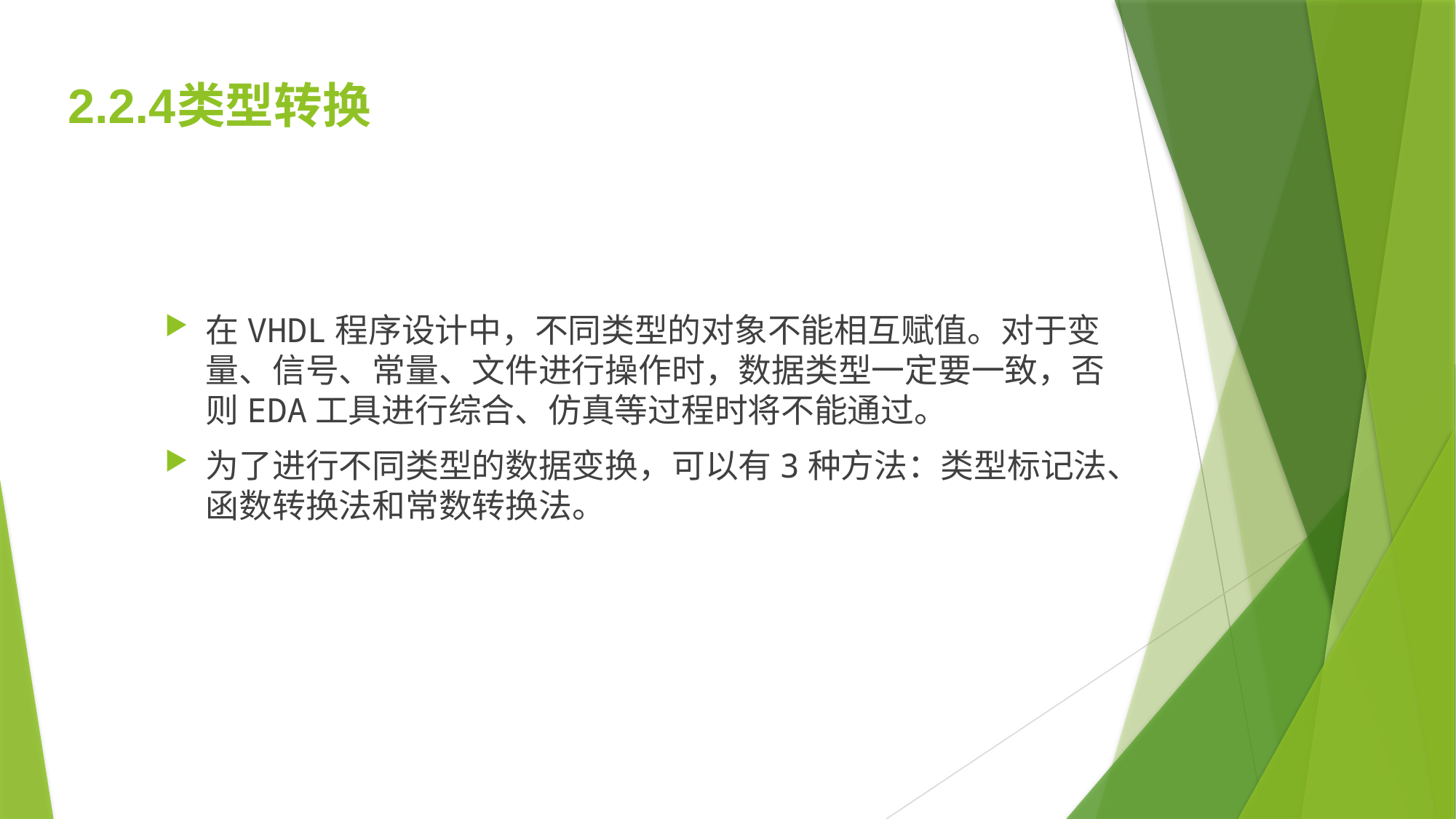

2.2.4	类型转换
在VHDL程序设计中，不同类型的对象不能相互赋值。对于变量、信号、常量、文件进行操作时，数据类型一定要一致，否则EDA工具进行综合、仿真等过程时将不能通过。
为了进行不同类型的数据变换，可以有3种方法：类型标记法、函数转换法和常数转换法。